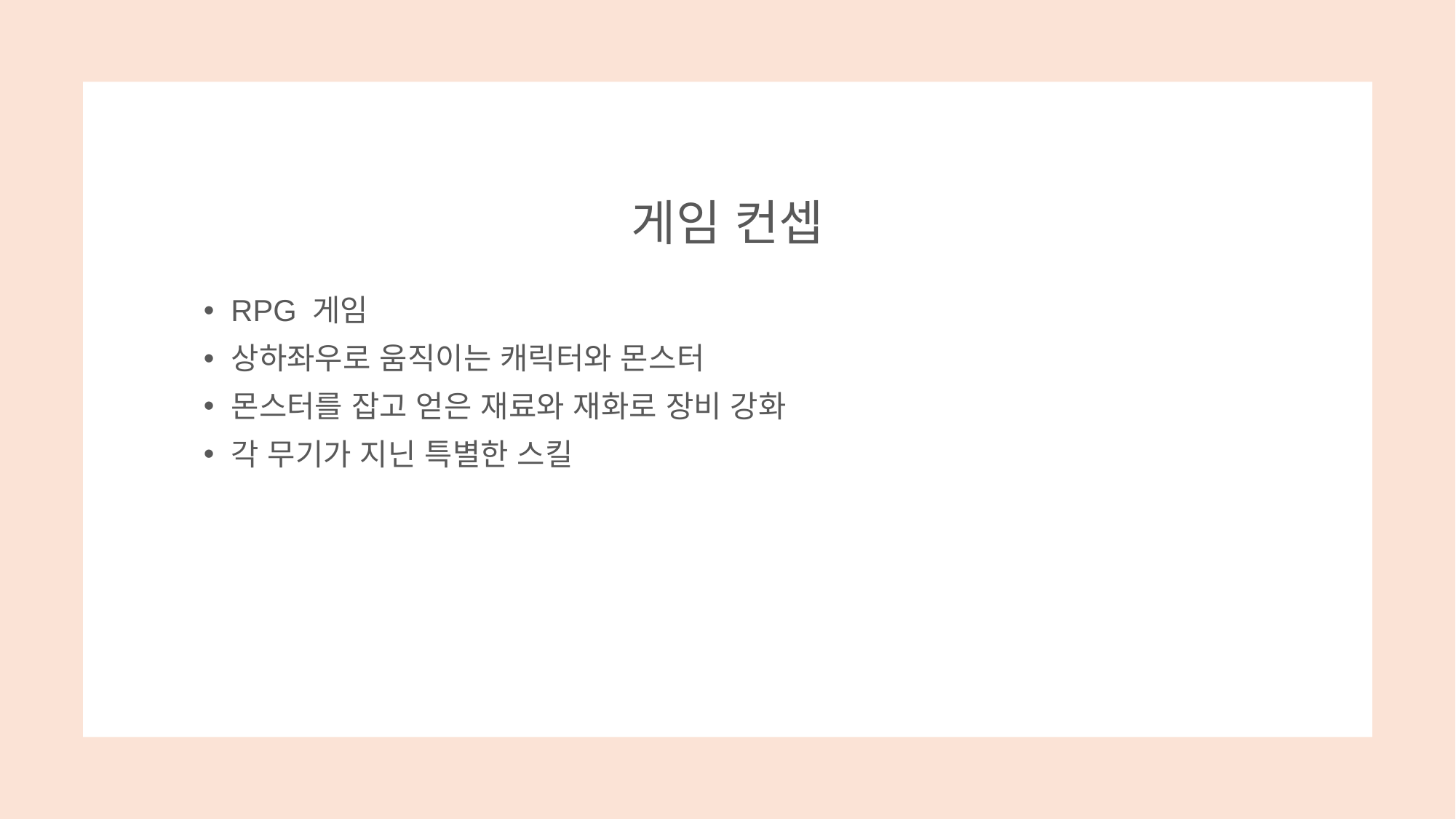

# 게임 컨셉
RPG 게임
상하좌우로 움직이는 캐릭터와 몬스터
몬스터를 잡고 얻은 재료와 재화로 장비 강화
각 무기가 지닌 특별한 스킬